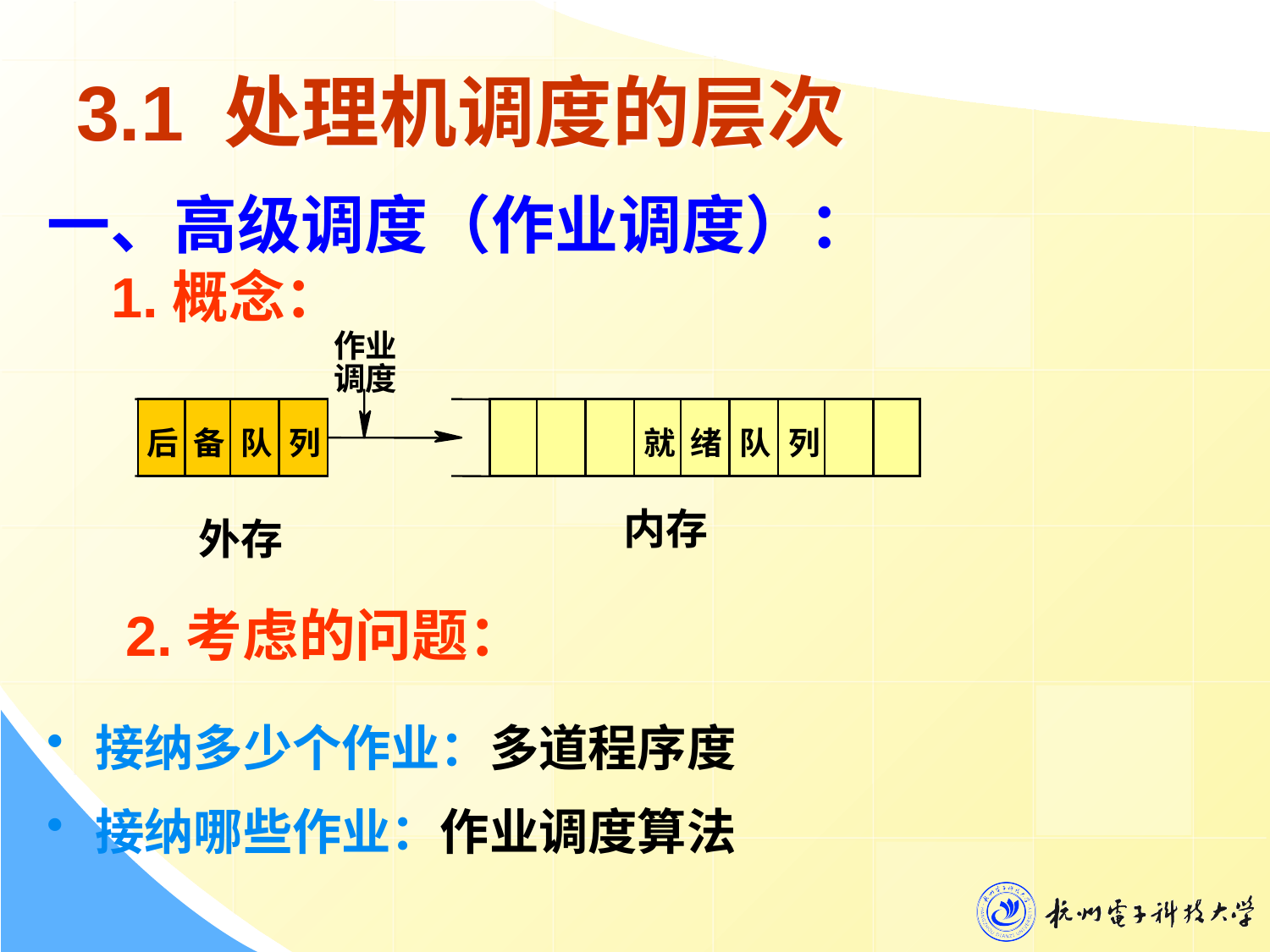

3.1 处理机调度的层次
一、高级调度（作业调度）：
    1.概念：
     2.考虑的问题：
作业
调度

后
备
队
列
就
绪
队
列

内存
外存
接纳多少个作业：多道程序度
接纳哪些作业：作业调度算法